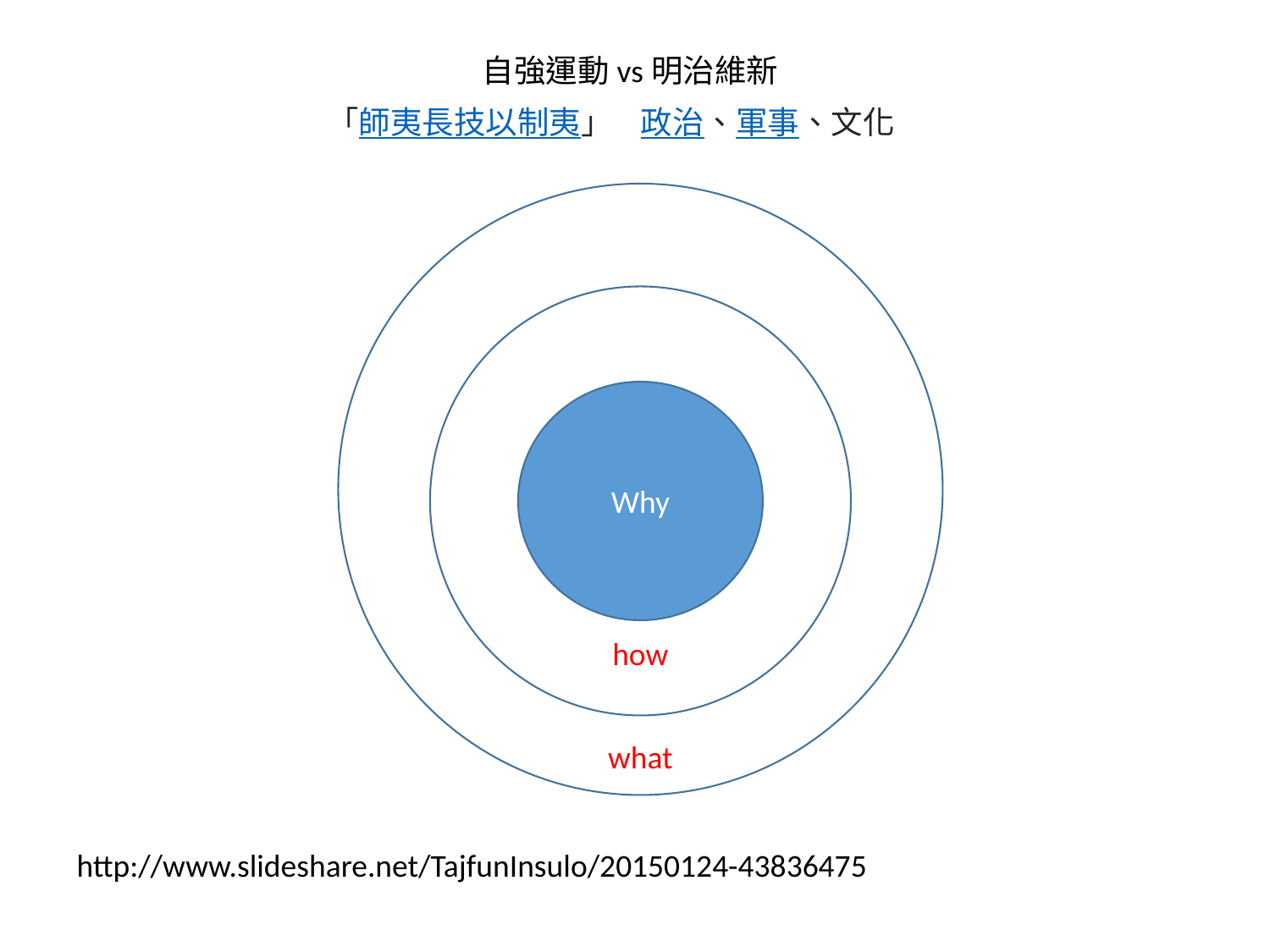

自強運動vs明治維新
「師夷長技以制夷」
政治、軍事、文化

what

how
Why
http://www.slideshare.net/TajfunInsulo/20150124-43836475